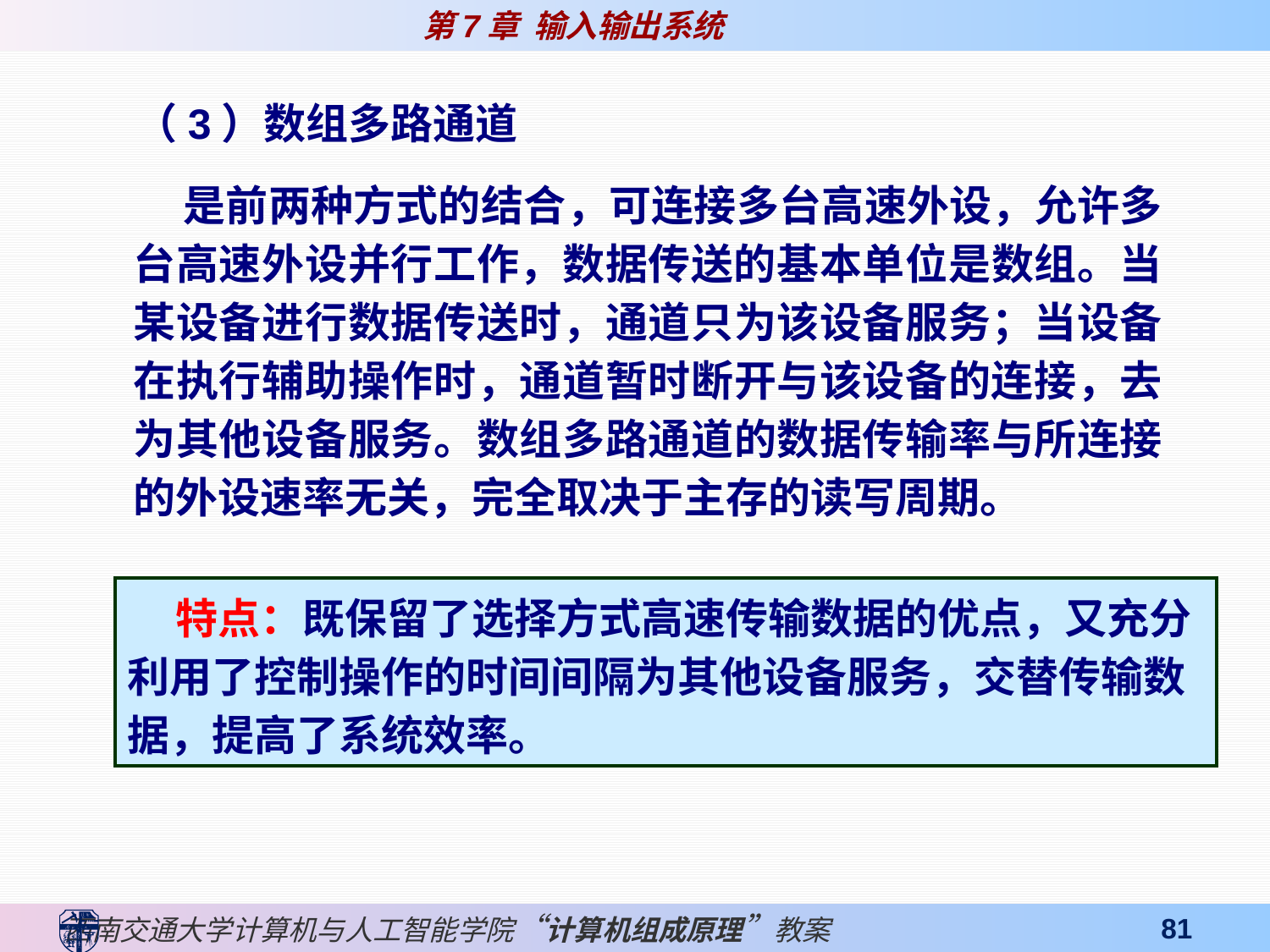

（3）数组多路通道
    是前两种方式的结合，可连接多台高速外设，允许多台高速外设并行工作，数据传送的基本单位是数组。当某设备进行数据传送时，通道只为该设备服务；当设备在执行辅助操作时，通道暂时断开与该设备的连接，去为其他设备服务。数组多路通道的数据传输率与所连接的外设速率无关，完全取决于主存的读写周期。
    特点：既保留了选择方式高速传输数据的优点，又充分利用了控制操作的时间间隔为其他设备服务，交替传输数据，提高了系统效率。